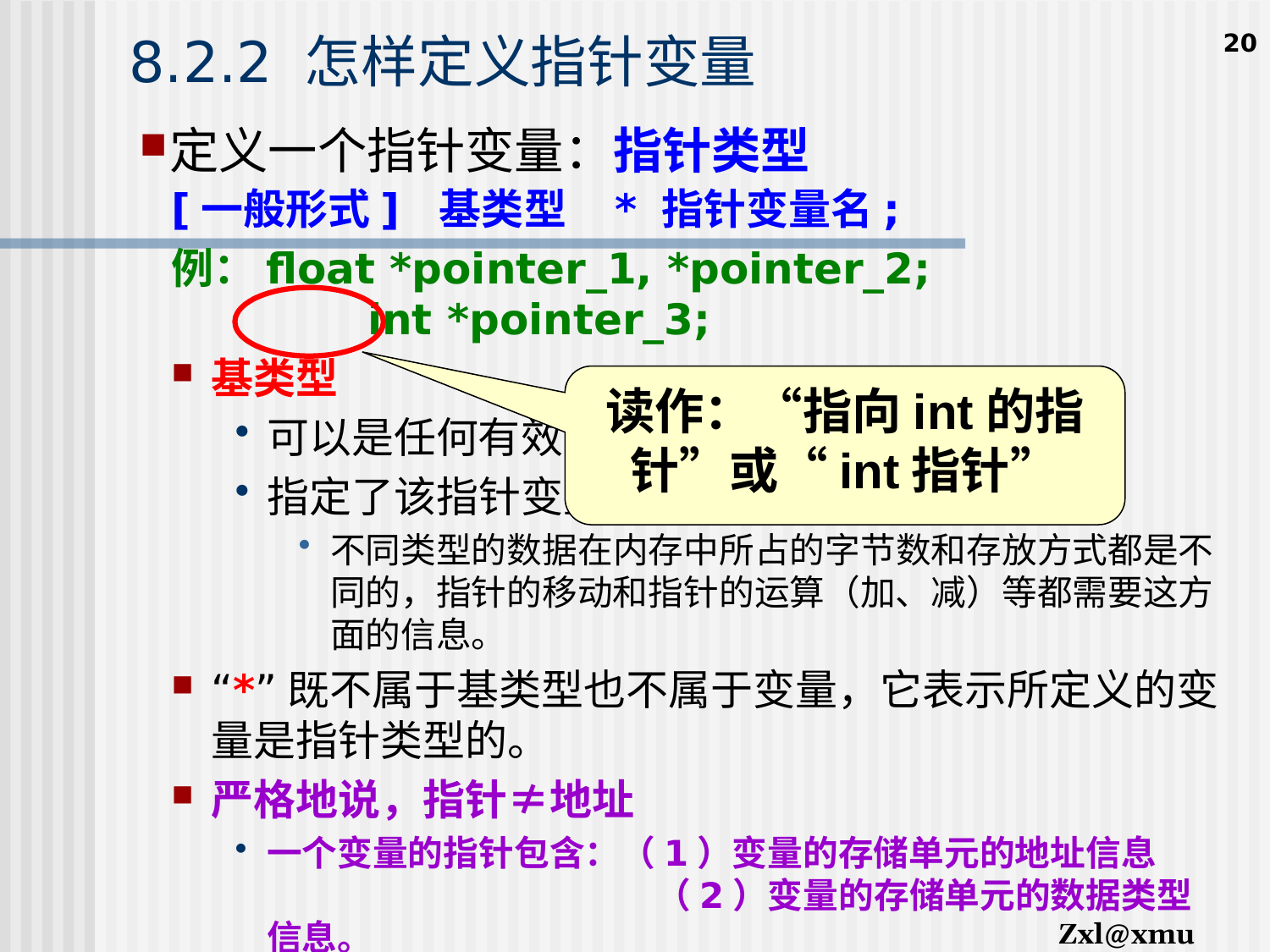

20
# 8.2.2 怎样定义指针变量
定义一个指针变量：指针类型
[一般形式]  基类型    * 指针变量名;
例：float *pointer_1, *pointer_2;
	  int *pointer_3;
基类型
可以是任何有效的C语言类型
指定了该指针变量所指向的变量的类型
不同类型的数据在内存中所占的字节数和存放方式都是不同的，指针的移动和指针的运算（加、减）等都需要这方面的信息。
“*”既不属于基类型也不属于变量，它表示所定义的变量是指针类型的。
严格地说，指针≠地址
一个变量的指针包含：（1）变量的存储单元的地址信息
			 （2）变量的存储单元的数据类型信息。

读作：“指向int的指针”或“int指针”